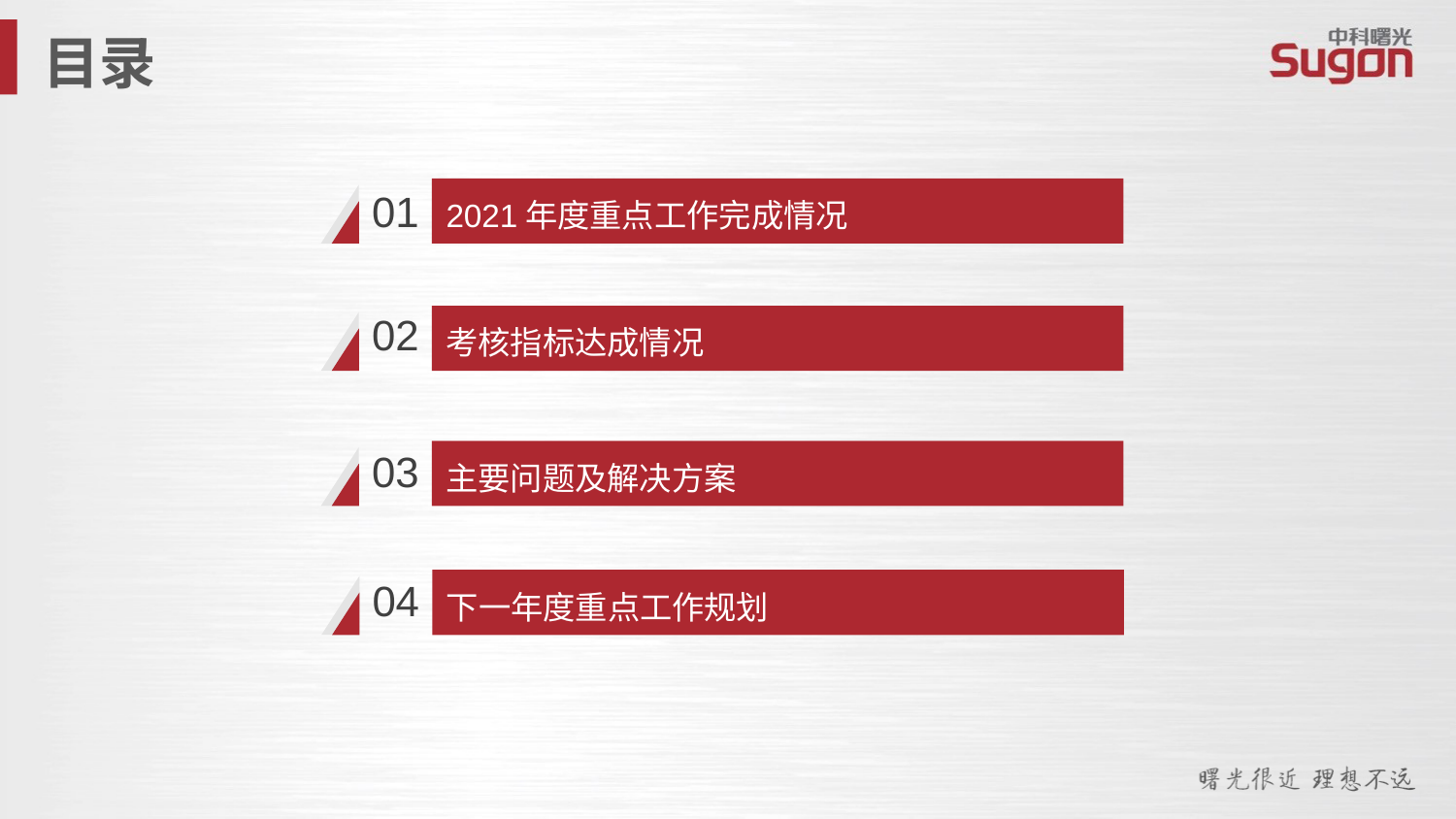

目录
2021年度重点工作完成情况

01

02
考核指标达成情况

03
主要问题及解决方案

04
下一年度重点工作规划